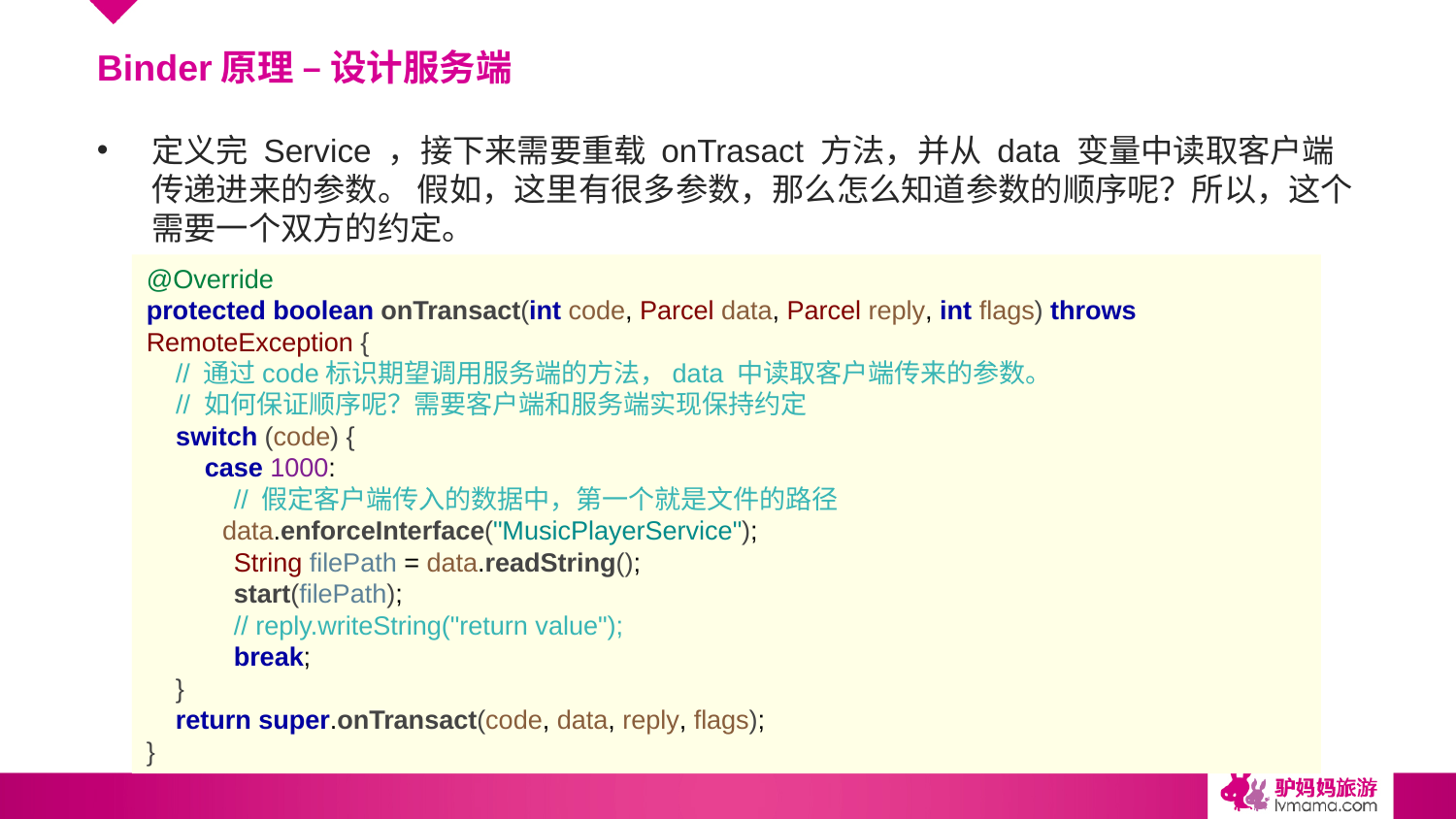

# Binder原理 – 设计服务端
定义完 Service ，接下来需要重载 onTrasact 方法，并从 data 变量中读取客户端传递进来的参数。 假如，这里有很多参数，那么怎么知道参数的顺序呢？所以，这个需要一个双方的约定。

@Override
protected boolean onTransact(int code, Parcel data, Parcel reply, int flags) throws RemoteException {
    // 通过code标识期望调用服务端的方法，data 中读取客户端传来的参数。
    // 如何保证顺序呢？需要客户端和服务端实现保持约定
    switch (code) {
        case 1000:
            // 假定客户端传入的数据中，第一个就是文件的路径
            data.enforceInterface("MusicPlayerService");
            String filePath = data.readString();
            start(filePath);
            // reply.writeString("return value");
            break;
    }
    return super.onTransact(code, data, reply, flags);
}